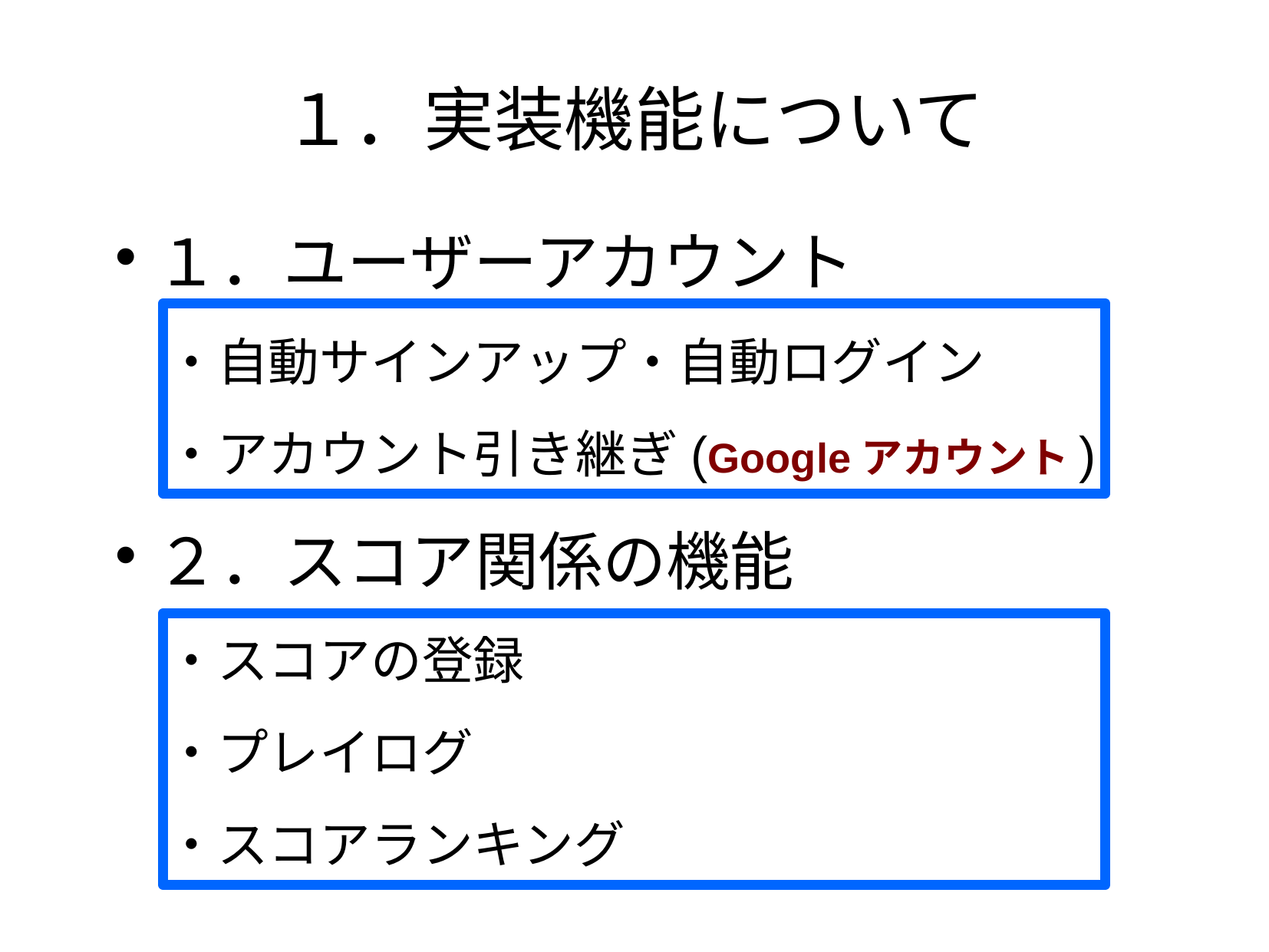

１．実装機能について
１．ユーザーアカウント
　・自動サインアップ・自動ログイン
　・アカウント引き継ぎ(Googleアカウント)
２．スコア関係の機能
　・スコアの登録
　・プレイログ
　・スコアランキング